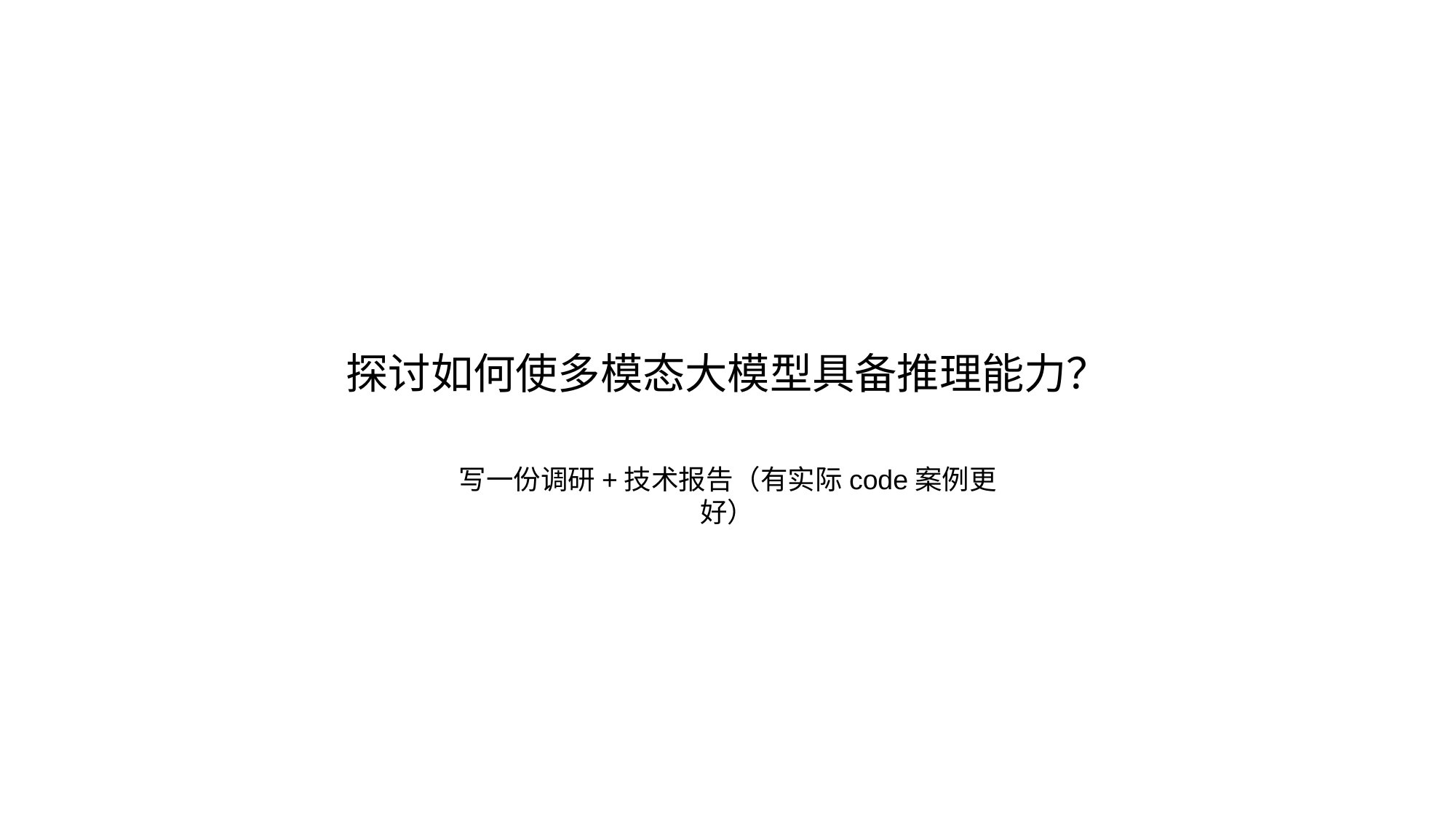

探讨如何使多模态大模型具备推理能力？
写一份调研+技术报告（有实际code案例更好）